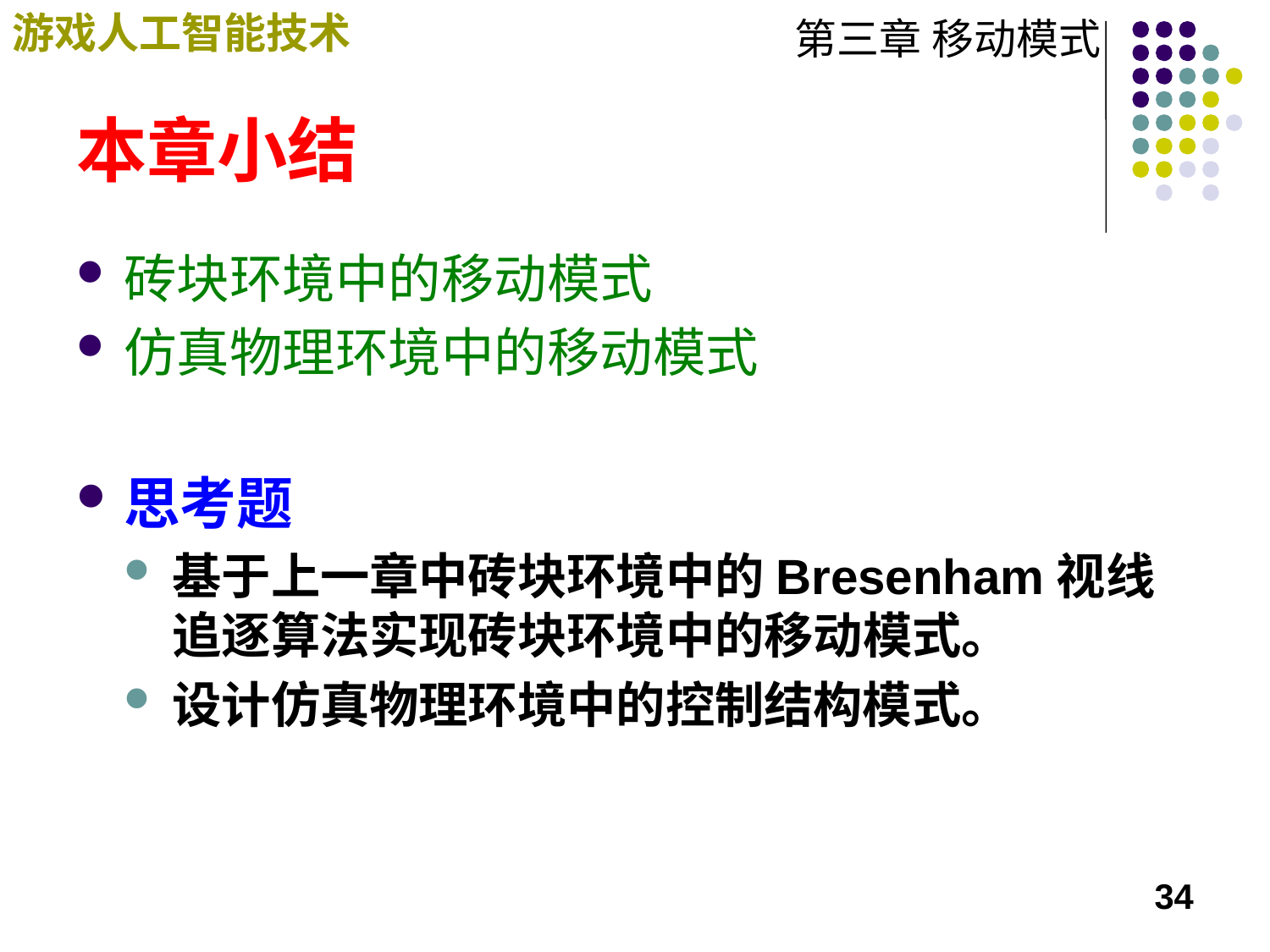

# 本章小结
砖块环境中的移动模式
仿真物理环境中的移动模式

思考题
基于上一章中砖块环境中的Bresenham视线追逐算法实现砖块环境中的移动模式。
设计仿真物理环境中的控制结构模式。
34